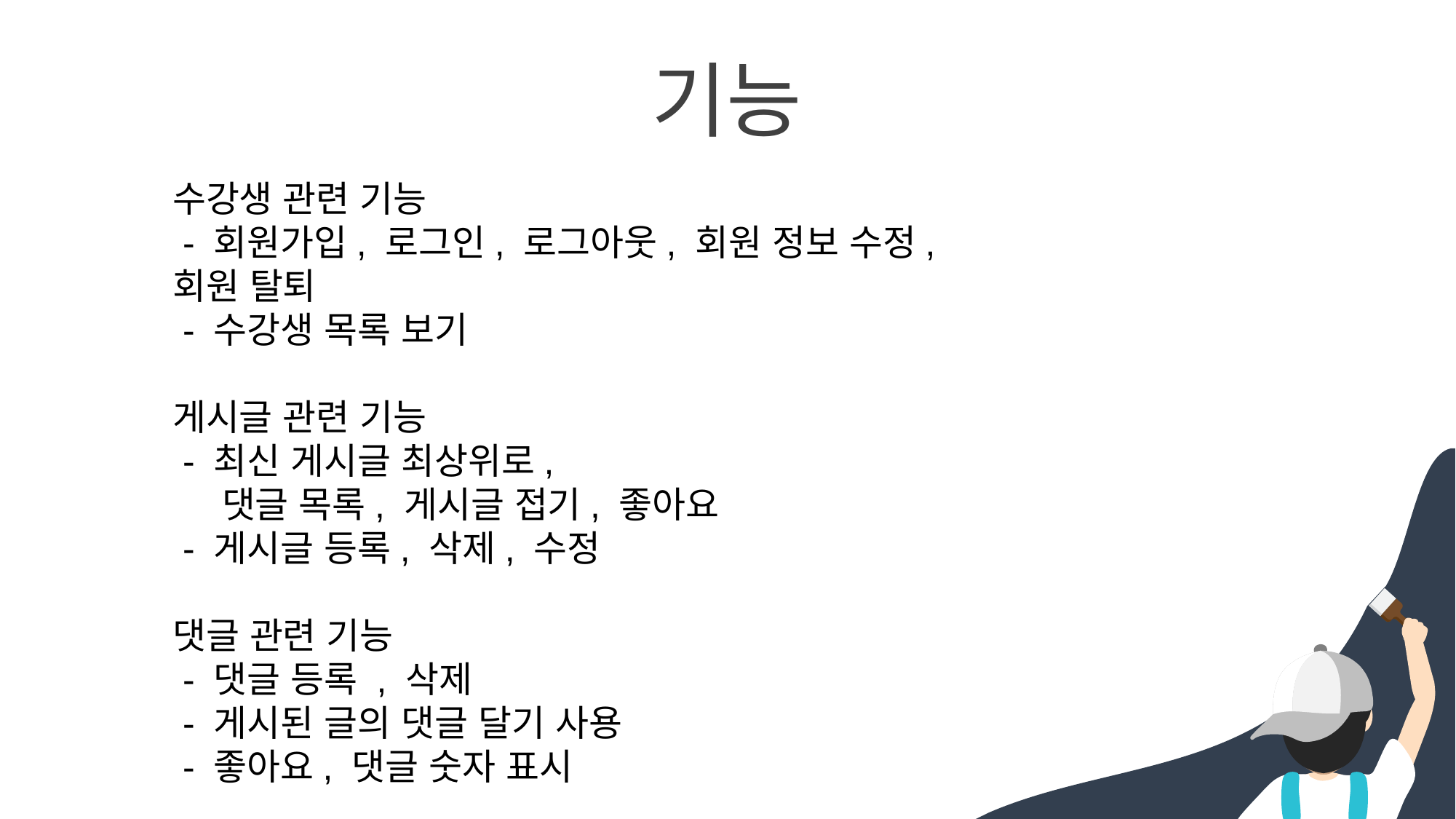

기능
수강생 관련 기능
 - 회원가입, 로그인, 로그아웃, 회원 정보 수정, 회원 탈퇴
 - 수강생 목록 보기

게시글 관련 기능
 - 최신 게시글 최상위로,
    댓글 목록, 게시글 접기, 좋아요
 - 게시글 등록, 삭제, 수정

댓글 관련 기능
 - 댓글 등록 , 삭제
 - 게시된 글의 댓글 달기 사용
 - 좋아요, 댓글 숫자 표시